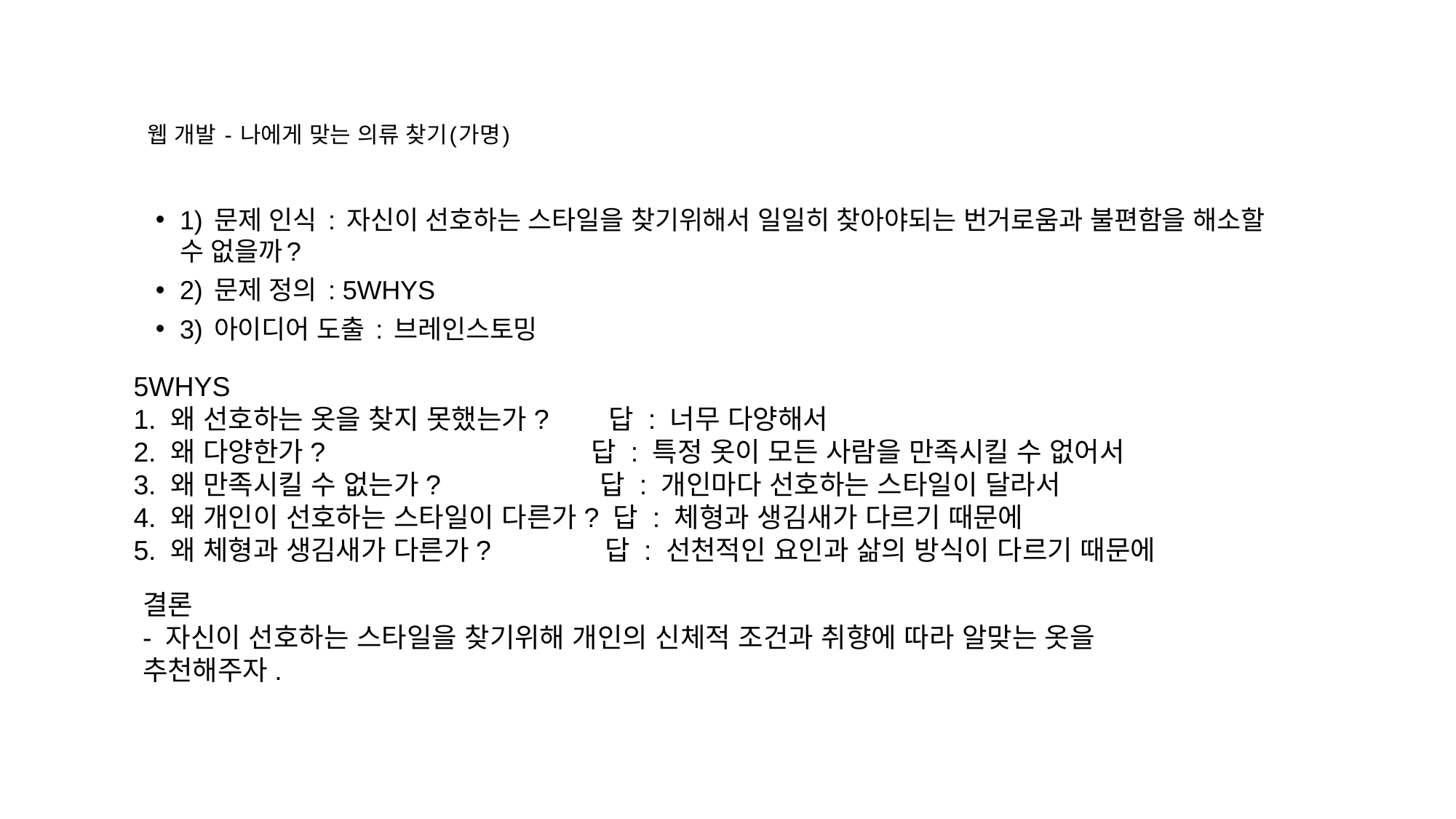

# 웹 개발 - 나에게 맞는 의류 찾기(가명)
1) 문제 인식 : 자신이 선호하는 스타일을 찾기위해서 일일히 찾아야되는 번거로움과 불편함을 해소할 수 없을까?
2) 문제 정의 : 5WHYS
3) 아이디어 도출 : 브레인스토밍
5WHYS
1. 왜 선호하는 옷을 찾지 못했는가?       답 : 너무 다양해서
2. 왜 다양한가?                                  답 : 특정 옷이 모든 사람을 만족시킬 수 없어서
3. 왜 만족시킬 수 없는가?                    답 : 개인마다 선호하는 스타일이 달라서
4. 왜 개인이 선호하는 스타일이 다른가? 답 : 체형과 생김새가 다르기 때문에
5. 왜 체형과 생김새가 다른가?              답 : 선천적인 요인과 삶의 방식이 다르기 때문에
결론
- 자신이 선호하는 스타일을 찾기위해 개인의 신체적 조건과 취향에 따라 알맞는 옷을 추천해주자.